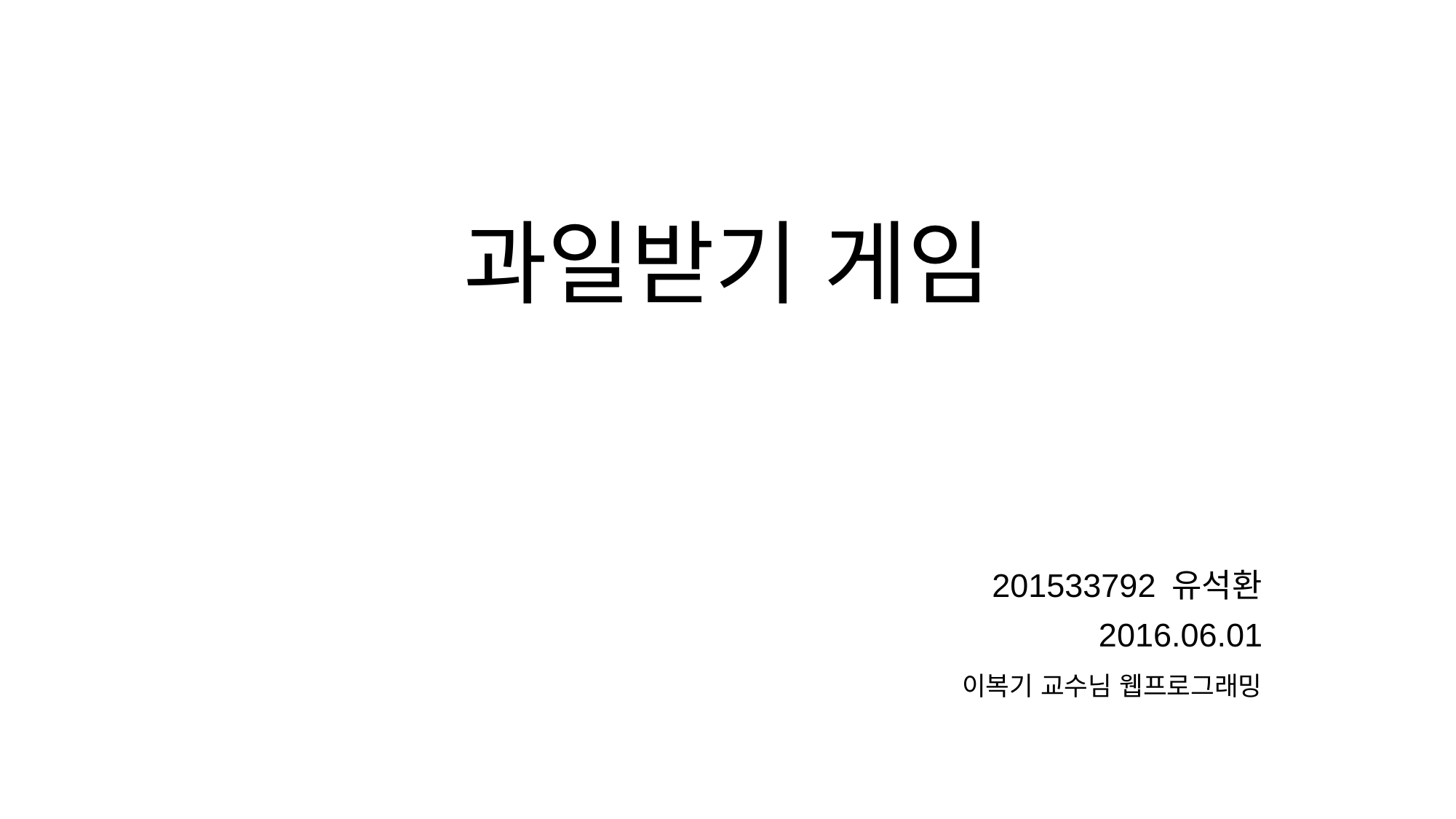

# 과일받기 게임

201533792 유석환
2016.06.01
 이복기 교수님 웹프로그래밍